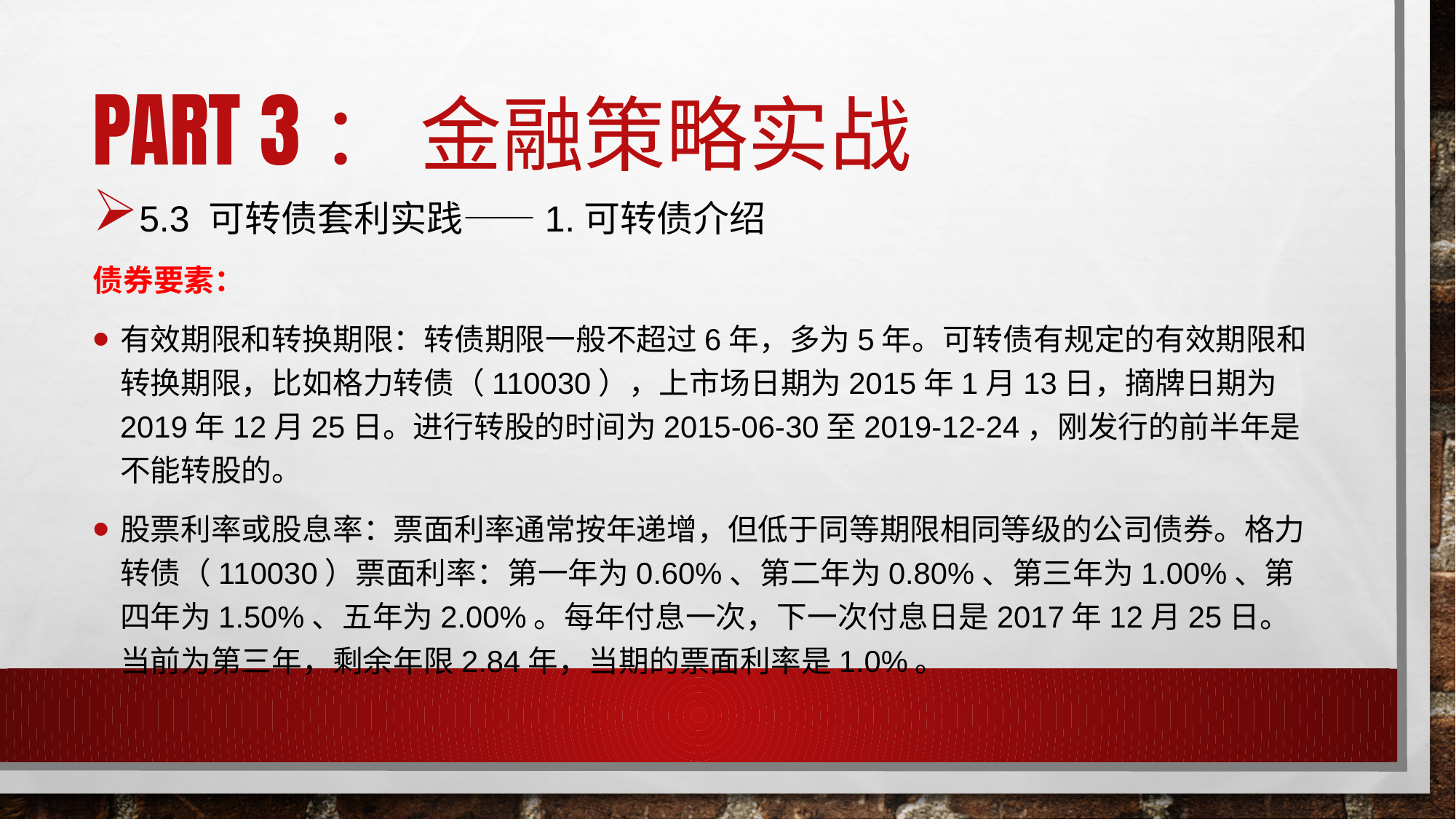

# Part 3： 金融策略实战
5.3 可转债套利实践——1.可转债介绍
债券要素：
有效期限和转换期限：转债期限一般不超过6年，多为5年。可转债有规定的有效期限和转换期限，比如格力转债（110030），上市场日期为2015年1月13日，摘牌日期为2019年12月25日。进行转股的时间为2015-06-30至2019-12-24，刚发行的前半年是不能转股的。
股票利率或股息率：票面利率通常按年递增，但低于同等期限相同等级的公司债券。格力转债（110030）票面利率：第一年为0.60%、第二年为0.80%、第三年为1.00%、第四年为1.50%、五年为2.00%。每年付息一次，下一次付息日是2017年12月25日。当前为第三年，剩余年限2.84年，当期的票面利率是1.0%。